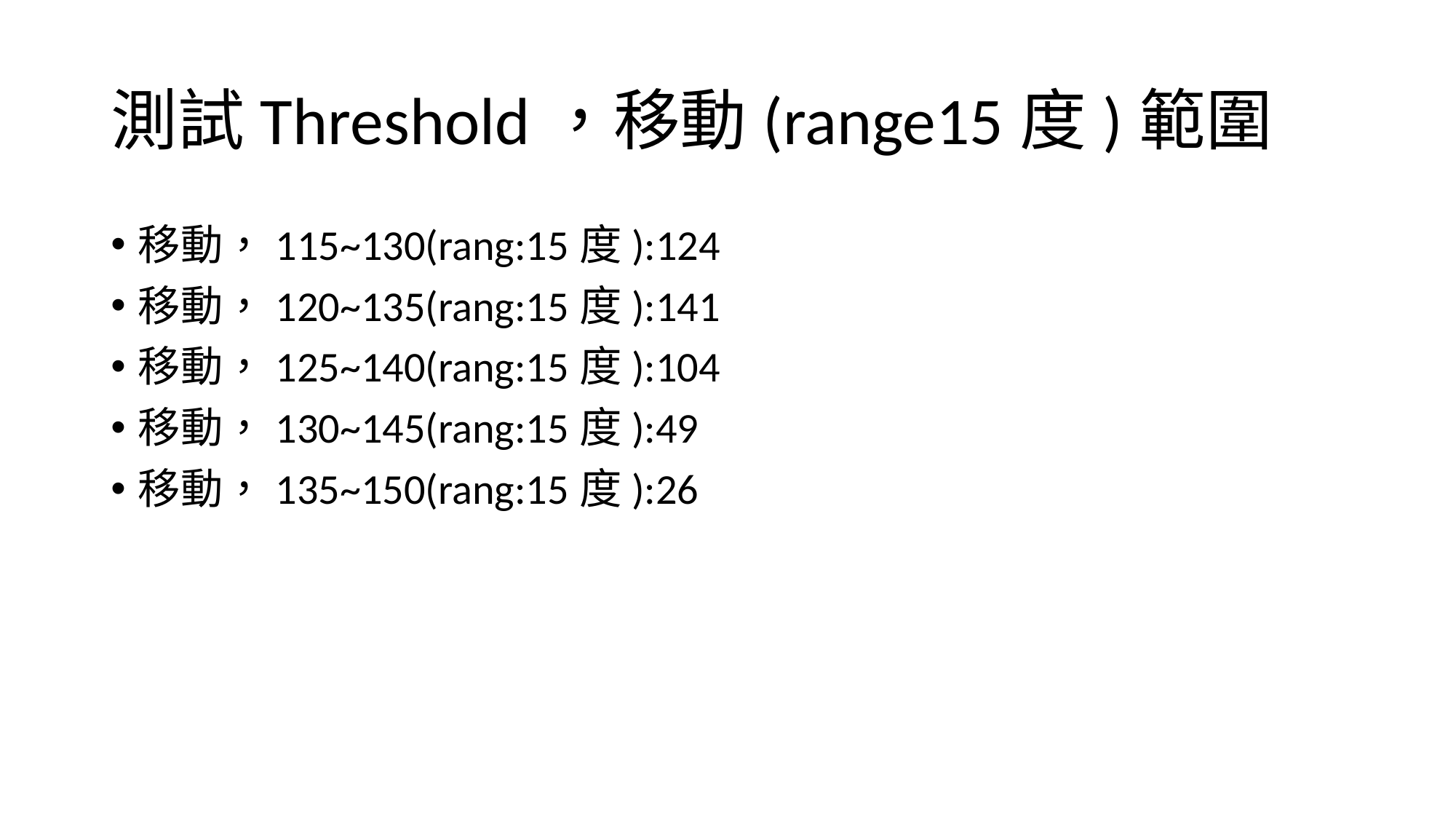

# 測試Threshold，移動(range15度)範圍
移動，115~130(rang:15度):124
移動，120~135(rang:15度):141
移動，125~140(rang:15度):104
移動，130~145(rang:15度):49
移動，135~150(rang:15度):26